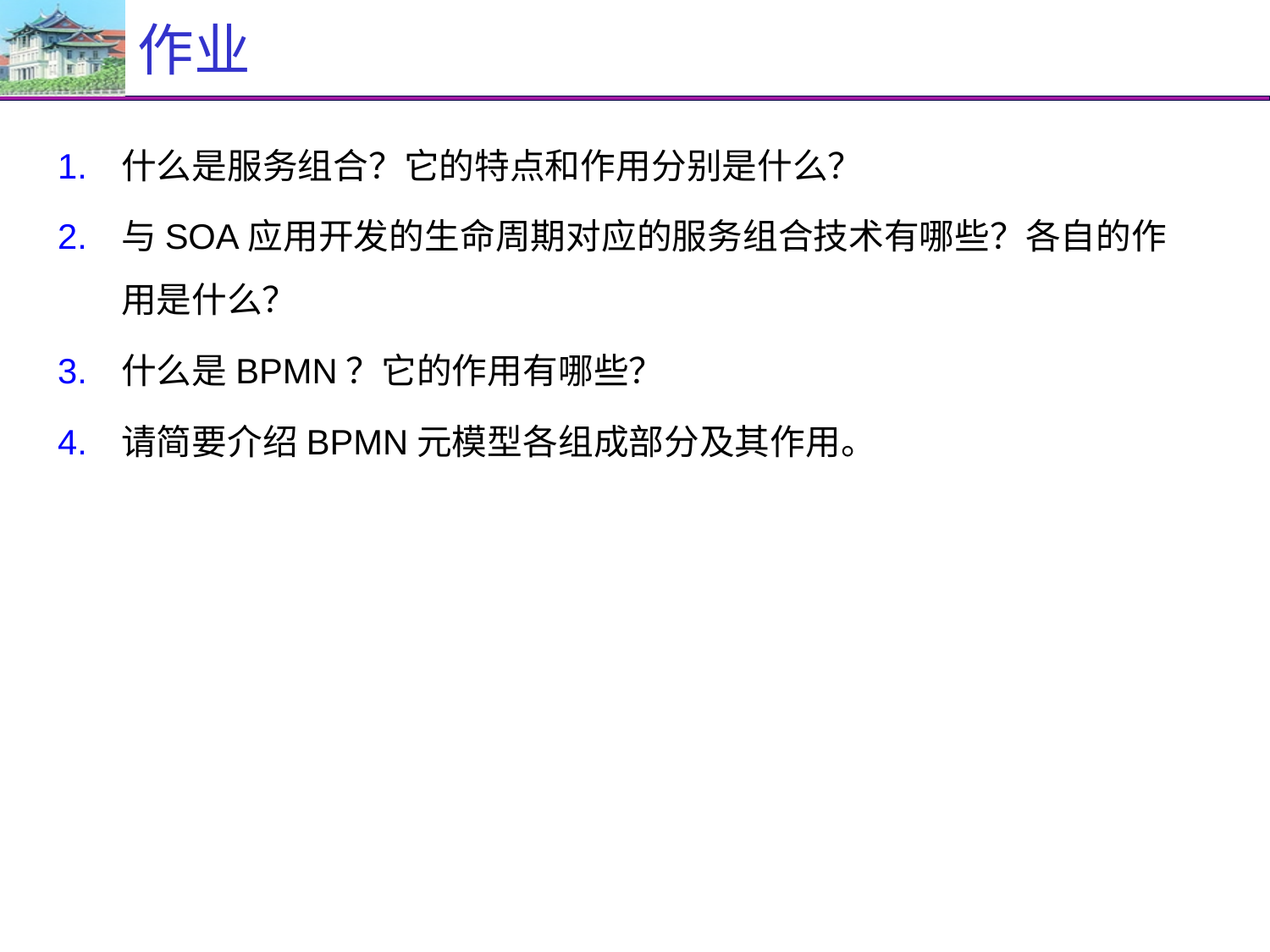

# 作业
什么是服务组合？它的特点和作用分别是什么？
与SOA应用开发的生命周期对应的服务组合技术有哪些？各自的作用是什么？
什么是BPMN？它的作用有哪些？
请简要介绍BPMN元模型各组成部分及其作用。